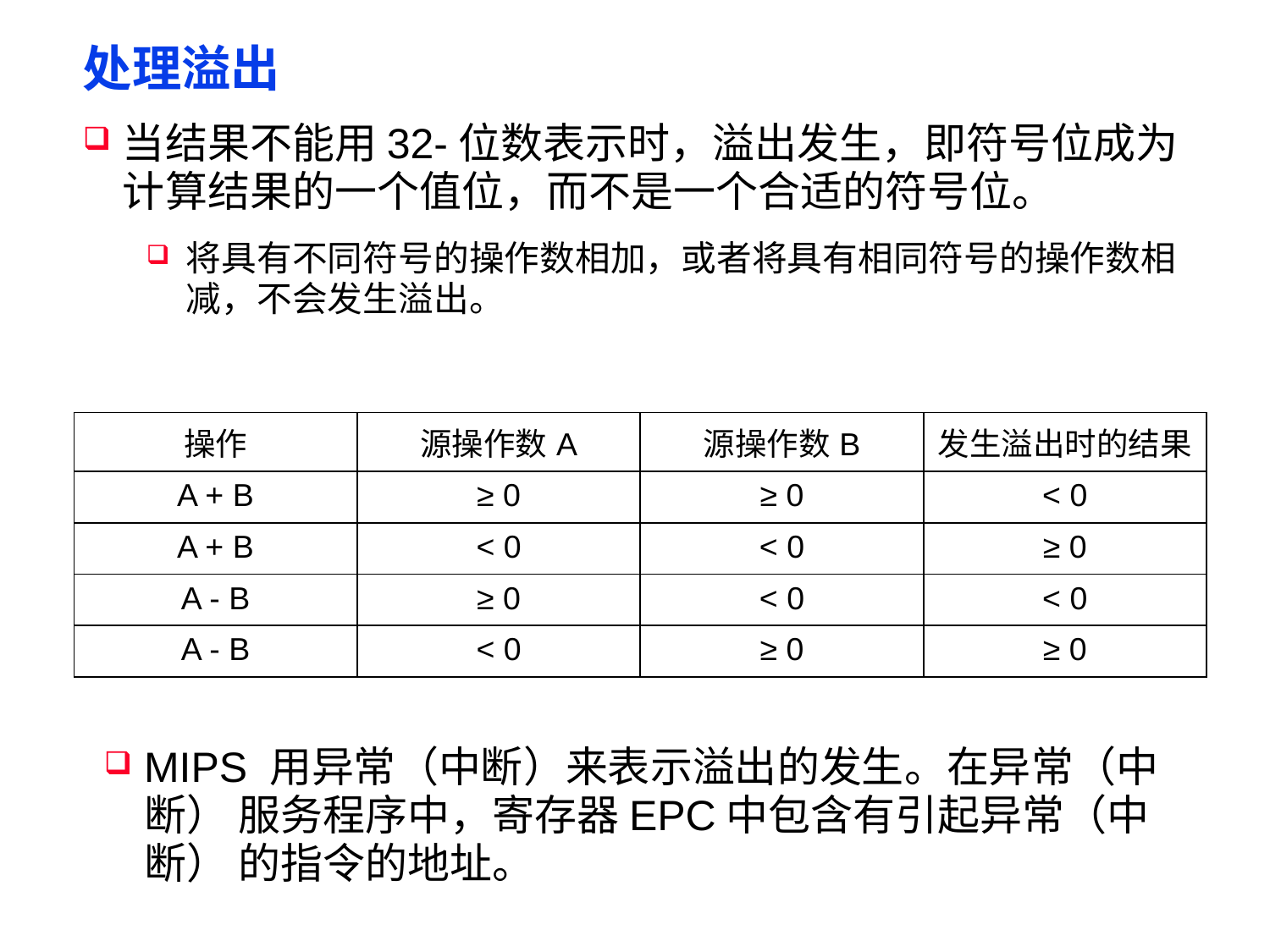

# 处理溢出
当结果不能用32-位数表示时，溢出发生，即符号位成为计算结果的一个值位，而不是一个合适的符号位。
将具有不同符号的操作数相加，或者将具有相同符号的操作数相减，不会发生溢出。
| 操作 | 源操作数A | 源操作数B | 发生溢出时的结果 |
| --- | --- | --- | --- |
| A + B | ≥ 0 | ≥ 0 | < 0 |
| A + B | < 0 | < 0 | ≥ 0 |
| A - B | ≥ 0 | < 0 | < 0 |
| A - B | < 0 | ≥ 0 | ≥ 0 |
MIPS 用异常（中断）来表示溢出的发生。在异常（中断） 服务程序中，寄存器EPC中包含有引起异常（中断） 的指令的地址。